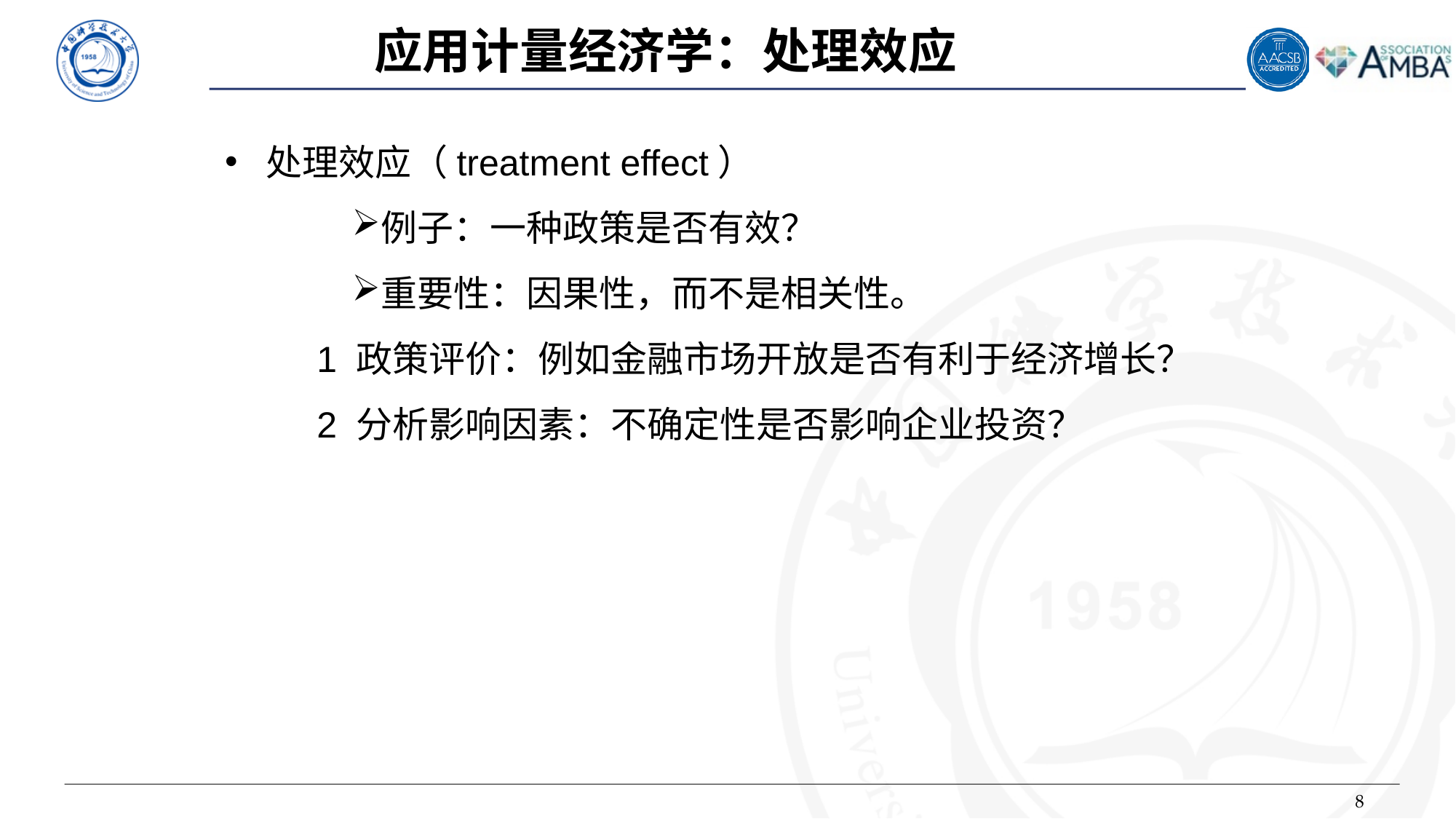

应用计量经济学：处理效应
处理效应（treatment effect）
例子：一种政策是否有效？
重要性：因果性，而不是相关性。
     1 政策评价：例如金融市场开放是否有利于经济增长？
     2 分析影响因素：不确定性是否影响企业投资？